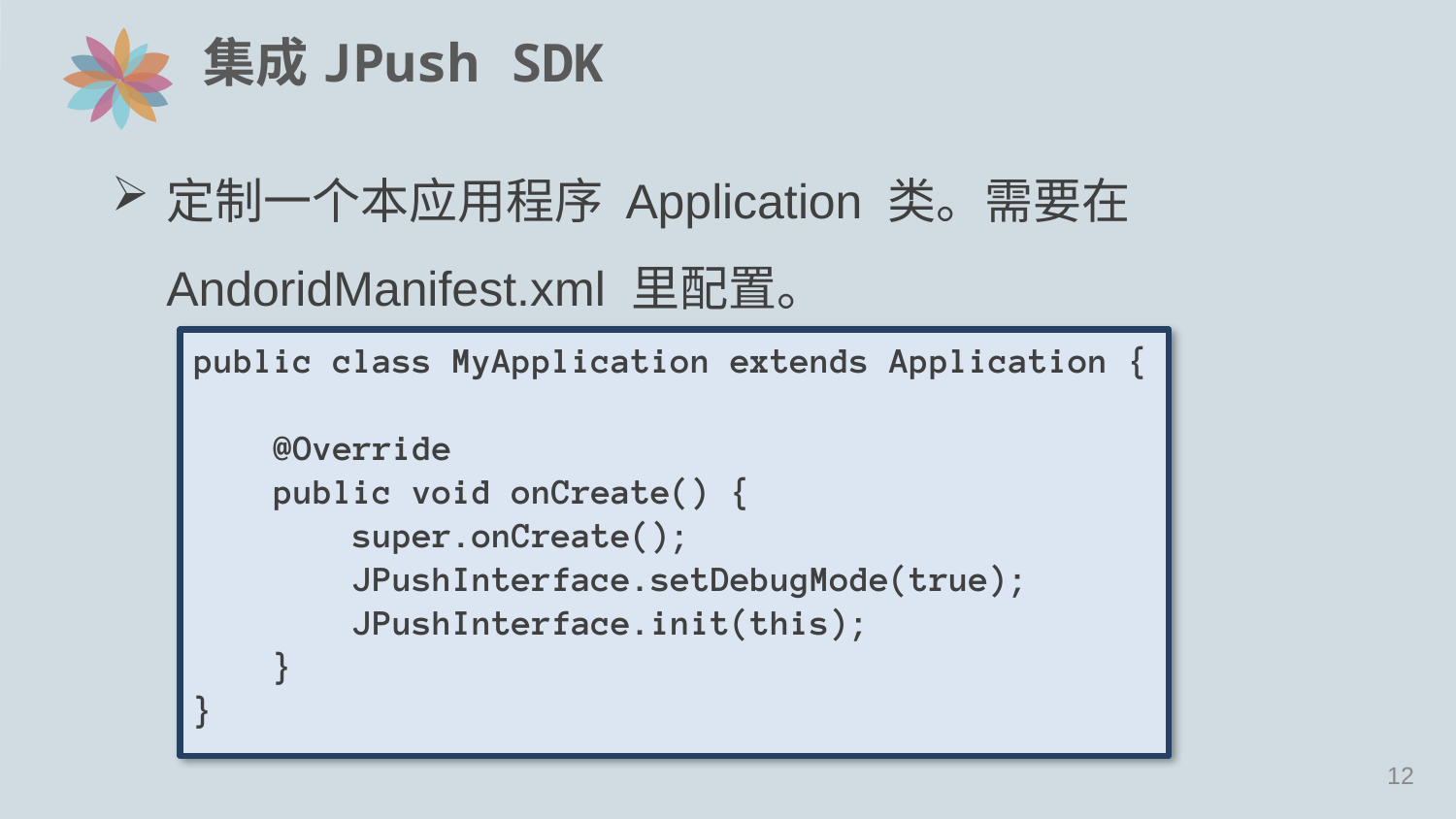

# 集成JPush SDK
定制一个本应用程序 Application 类。需要在 AndoridManifest.xml 里配置。

public class MyApplication extends Application {
    @Override
    public void onCreate() {
        super.onCreate();
        JPushInterface.setDebugMode(true);
        JPushInterface.init(this);
    }
}
12